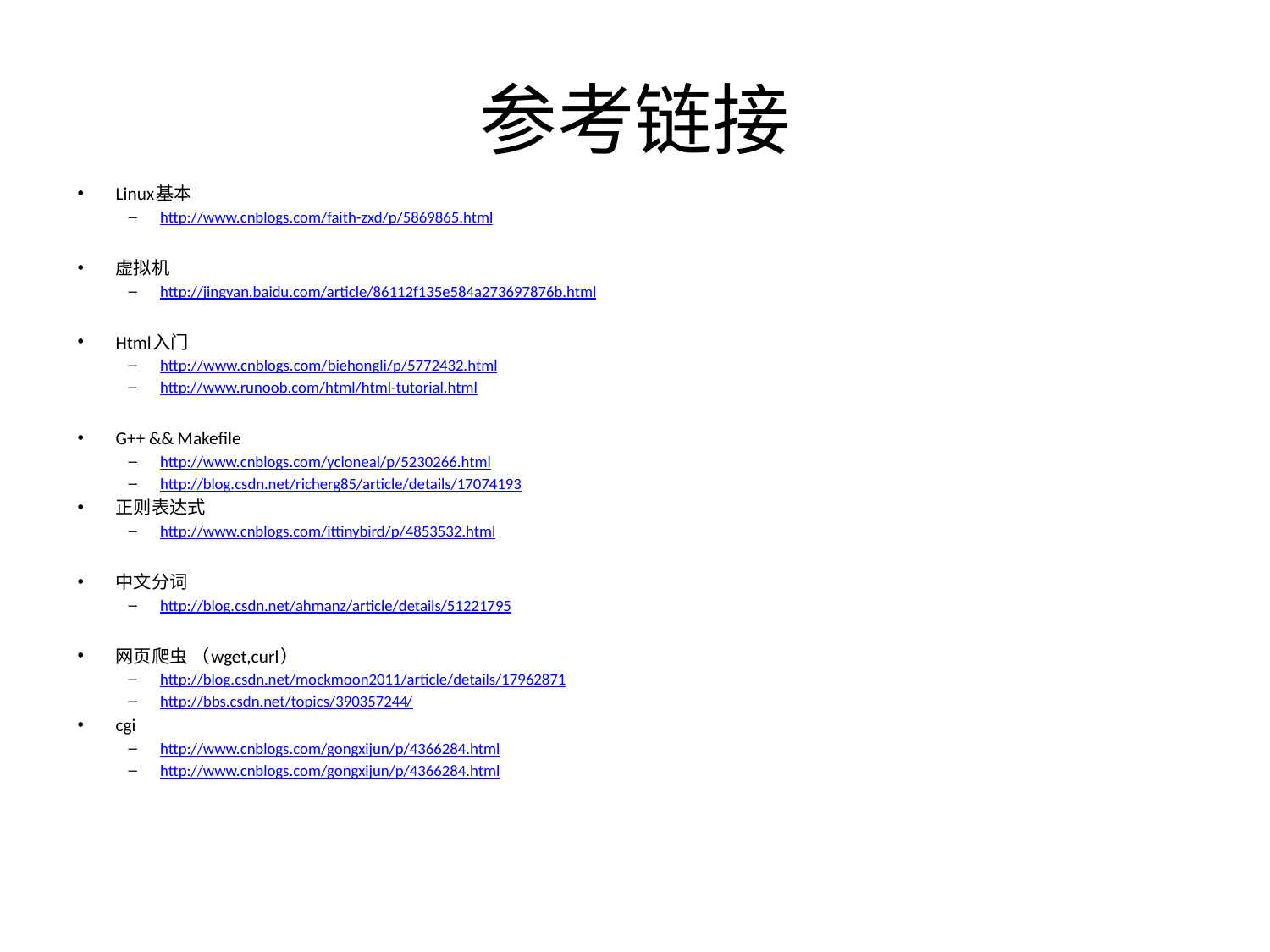

# 参考链接
Linux基本
http://www.cnblogs.com/faith-zxd/p/5869865.html

虚拟机
http://jingyan.baidu.com/article/86112f135e584a273697876b.html

Html入门
http://www.cnblogs.com/biehongli/p/5772432.html
http://www.runoob.com/html/html-tutorial.html

G++ && Makefile
http://www.cnblogs.com/ycloneal/p/5230266.html
http://blog.csdn.net/richerg85/article/details/17074193
正则表达式
http://www.cnblogs.com/ittinybird/p/4853532.html

中文分词
http://blog.csdn.net/ahmanz/article/details/51221795

网页爬虫 （wget,curl）
http://blog.csdn.net/mockmoon2011/article/details/17962871
http://bbs.csdn.net/topics/390357244/
cgi
http://www.cnblogs.com/gongxijun/p/4366284.html
http://www.cnblogs.com/gongxijun/p/4366284.html